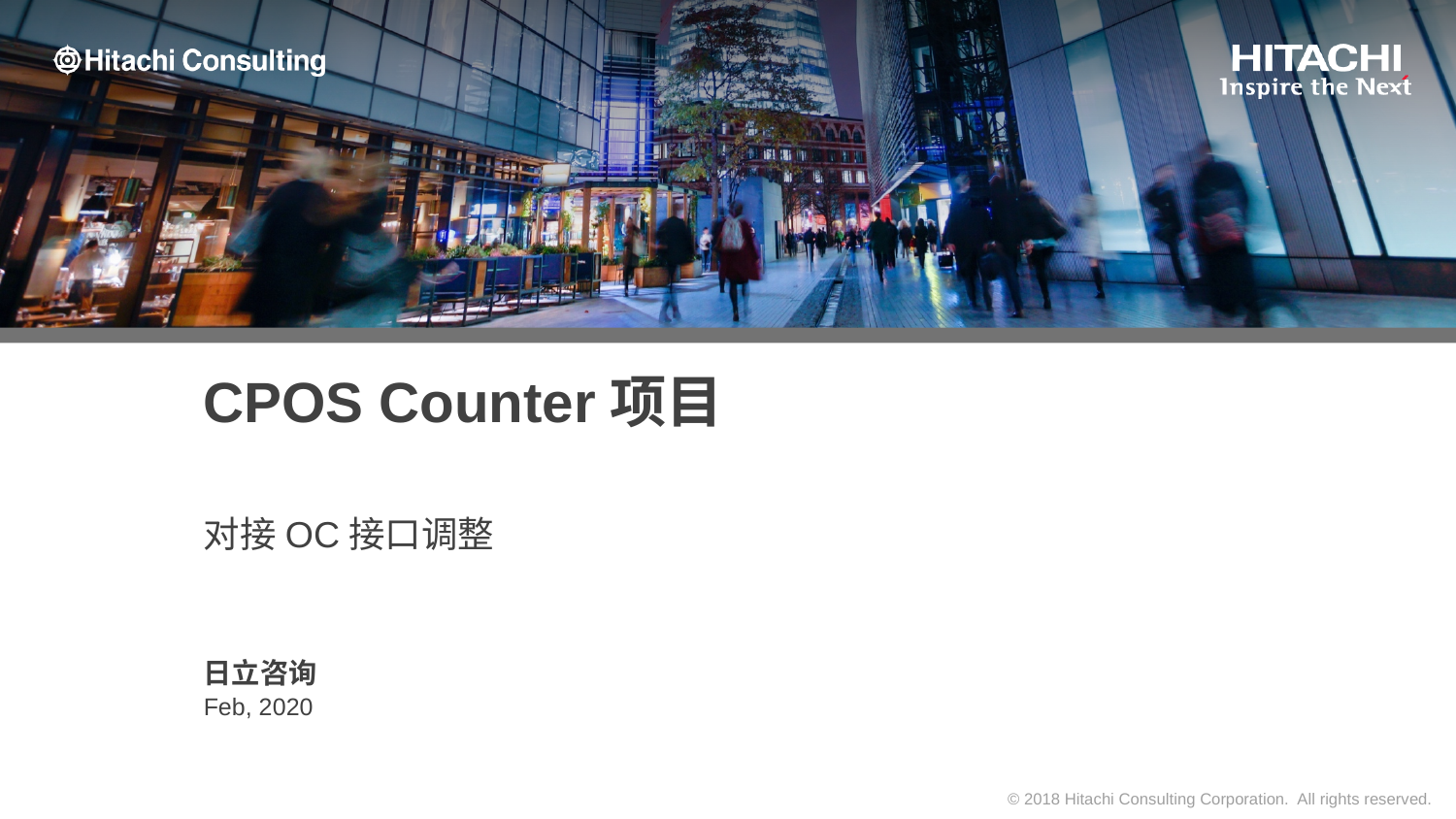

# CPOS Counter项目
对接OC接口调整
日立咨询
Feb, 2020